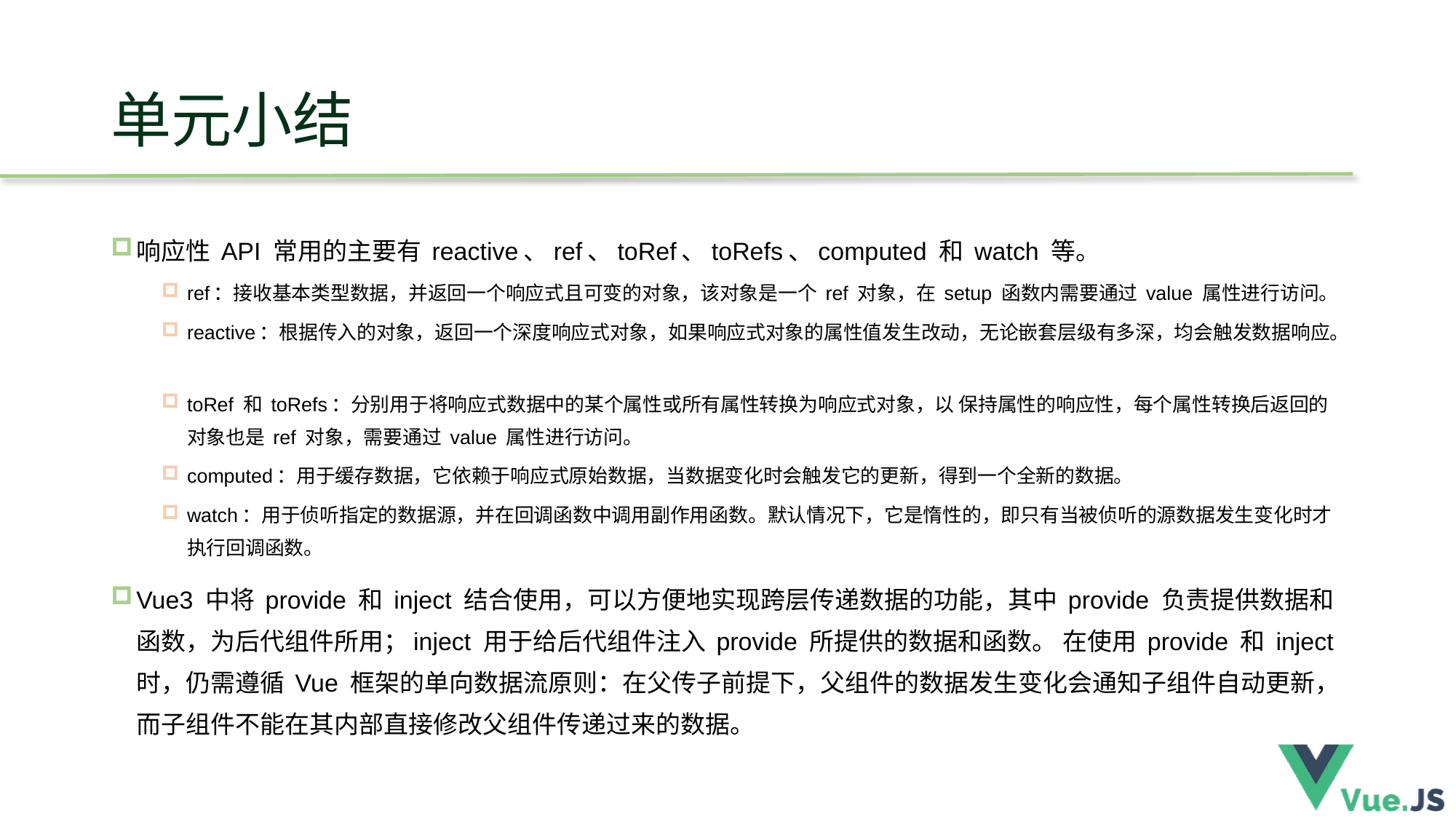

# 单元小结
响应性 API 常用的主要有 reactive、ref、toRef、toRefs、computed 和 watch 等。
ref：接收基本类型数据，并返回一个响应式且可变的对象，该对象是一个 ref 对象，在 setup 函数内需要通过 value 属性进行访问。
reactive：根据传入的对象，返回一个深度响应式对象，如果响应式对象的属性值发生改动，无论嵌套层级有多深，均会触发数据响应。
toRef 和 toRefs：分别用于将响应式数据中的某个属性或所有属性转换为响应式对象，以 保持属性的响应性，每个属性转换后返回的对象也是 ref 对象，需要通过 value 属性进行访问。
computed：用于缓存数据，它依赖于响应式原始数据，当数据变化时会触发它的更新，得到一个全新的数据。
watch：用于侦听指定的数据源，并在回调函数中调用副作用函数。默认情况下，它是惰性的，即只有当被侦听的源数据发生变化时才执行回调函数。
Vue3 中将 provide 和 inject 结合使用，可以方便地实现跨层传递数据的功能，其中 provide 负责提供数据和函数，为后代组件所用；inject 用于给后代组件注入 provide 所提供的数据和函数。 在使用 provide 和 inject 时，仍需遵循 Vue 框架的单向数据流原则：在父传子前提下，父组件的数据发生变化会通知子组件自动更新，而子组件不能在其内部直接修改父组件传递过来的数据。